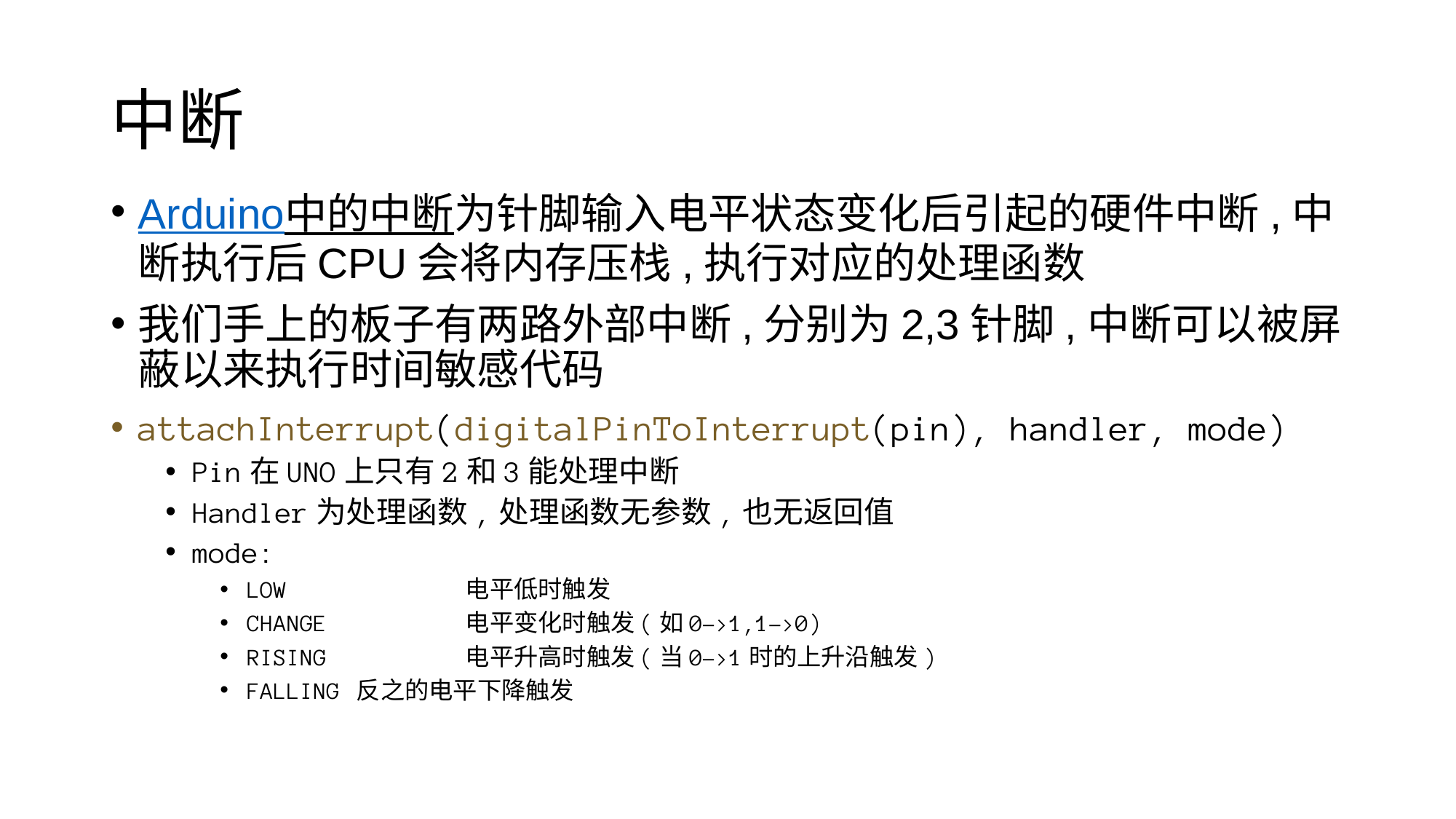

# 中断
Arduino中的中断为针脚输入电平状态变化后引起的硬件中断,中断执行后CPU会将内存压栈,执行对应的处理函数
我们手上的板子有两路外部中断,分别为2,3针脚,中断可以被屏蔽以来执行时间敏感代码
attachInterrupt(digitalPinToInterrupt(pin), handler, mode)
Pin在UNO上只有2和3能处理中断
Handler为处理函数,处理函数无参数,也无返回值
mode:
LOW		电平低时触发
CHANGE		电平变化时触发(如0->1,1->0)
RISING		电平升高时触发(当0->1时的上升沿触发)
FALLING	反之的电平下降触发